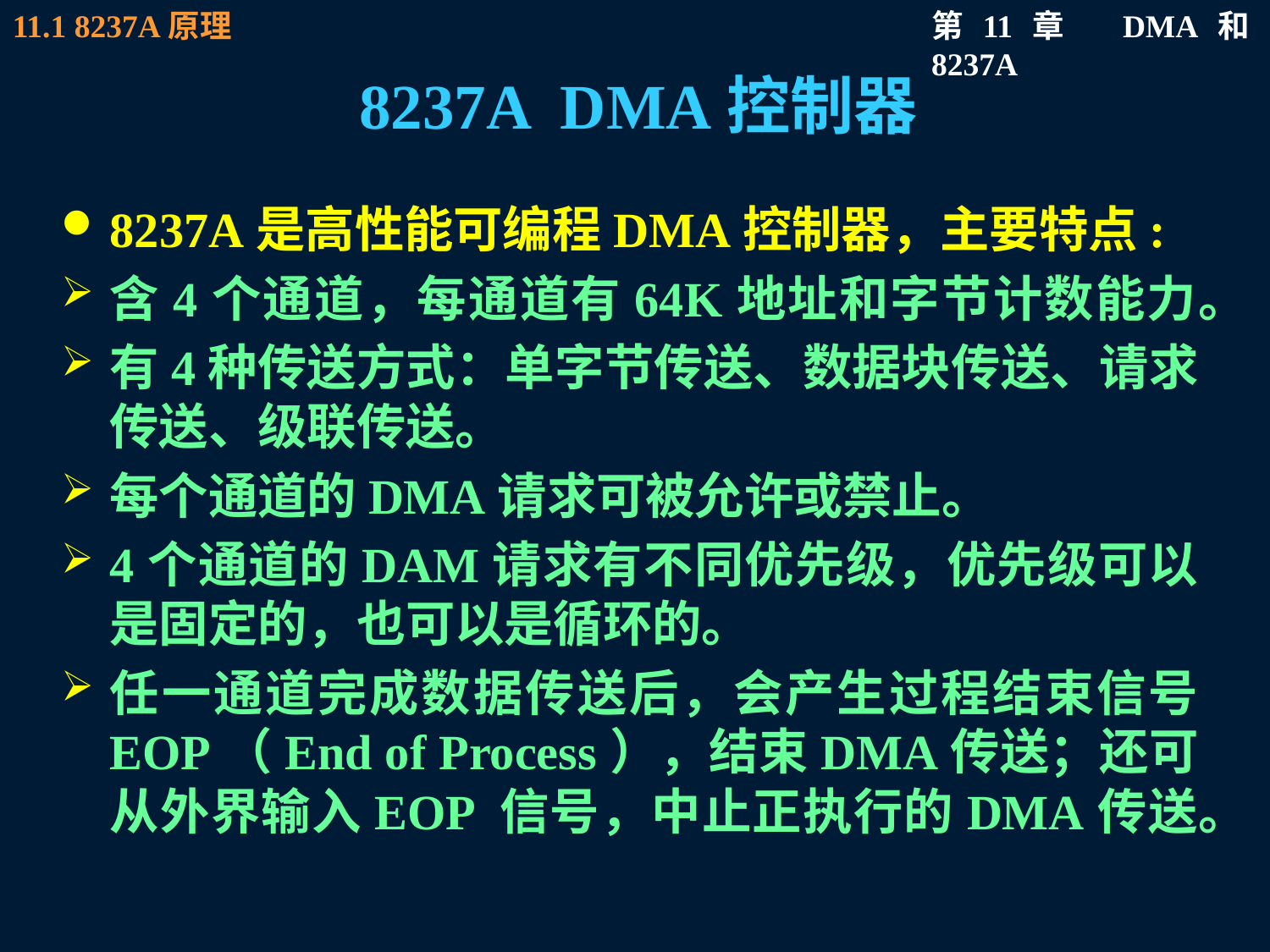

# 8237A  DMA控制器
8237A是高性能可编程DMA控制器，主要特点:
含4个通道，每通道有64K地址和字节计数能力。
有4种传送方式：单字节传送、数据块传送、请求传送、级联传送。
每个通道的DMA请求可被允许或禁止。
4个通道的DAM请求有不同优先级，优先级可以是固定的，也可以是循环的。
任一通道完成数据传送后，会产生过程结束信号 EOP（End of Process），结束DMA传送；还可从外界输入EOP 信号，中止正执行的DMA传送。